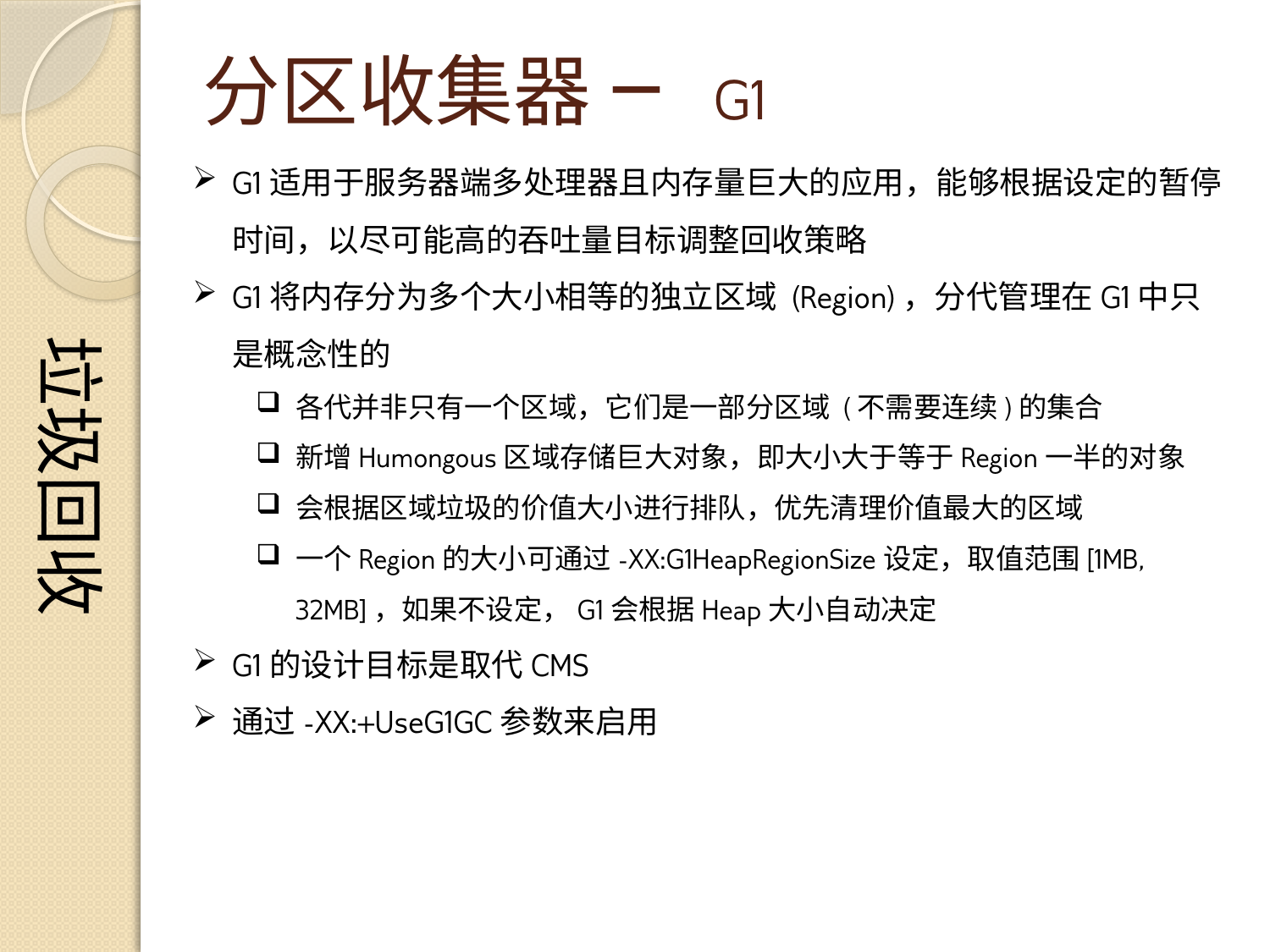

垃圾回收
# 分区收集器 – G1
G1适用于服务器端多处理器且内存量巨大的应用，能够根据设定的暂停时间，以尽可能高的吞吐量目标调整回收策略
G1将内存分为多个大小相等的独立区域 (Region)，分代管理在G1中只是概念性的
各代并非只有一个区域，它们是一部分区域 (不需要连续)的集合
新增Humongous区域存储巨大对象，即大小大于等于Region一半的对象
会根据区域垃圾的价值大小进行排队，优先清理价值最大的区域
一个Region的大小可通过-XX:G1HeapRegionSize设定，取值范围[1MB, 32MB]，如果不设定，G1会根据Heap大小自动决定
G1的设计目标是取代CMS
通过-XX:+UseG1GC参数来启用